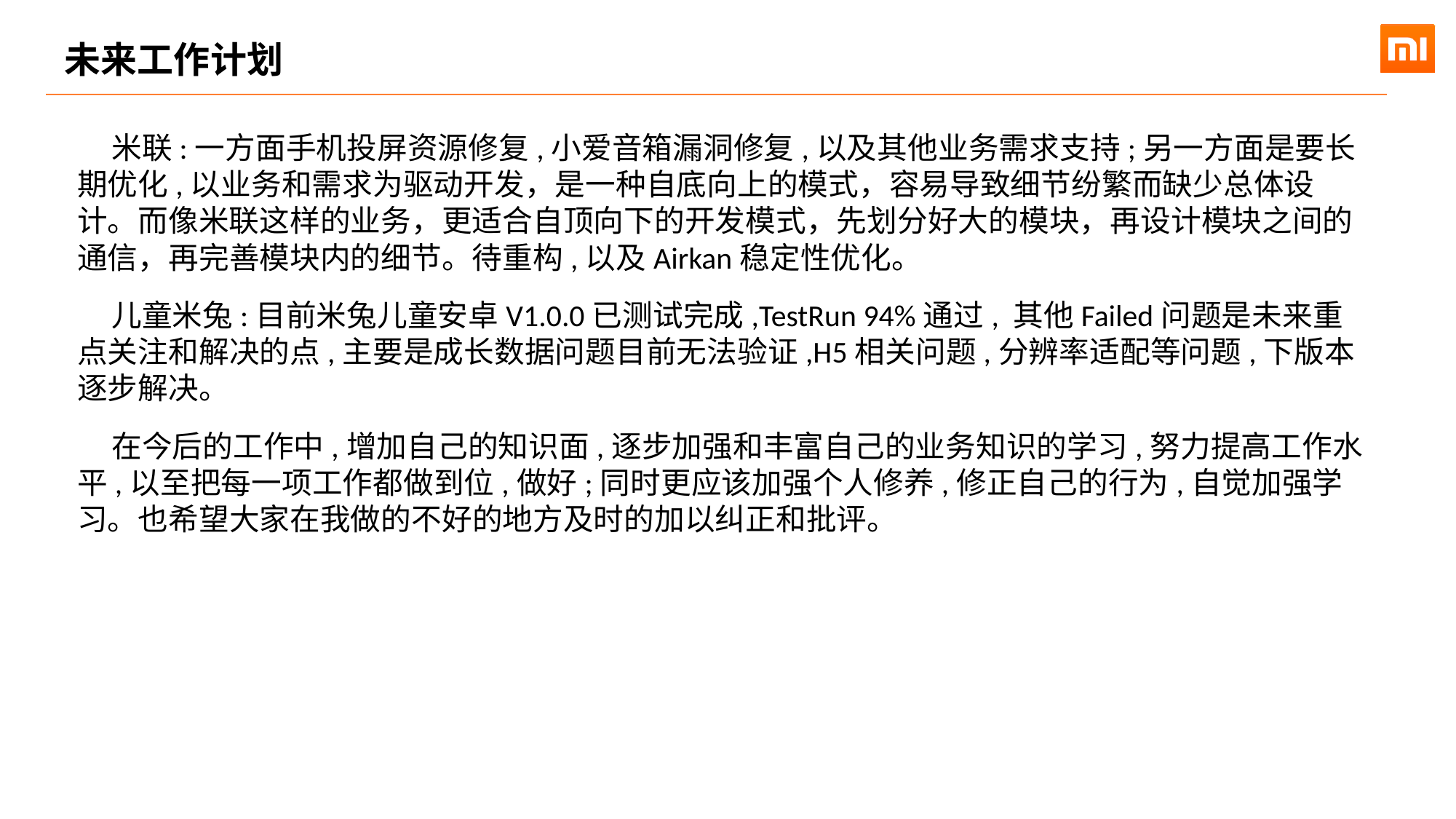

未来工作计划
    米联:一方面手机投屏资源修复,小爱音箱漏洞修复,以及其他业务需求支持;另一方面是要长期优化,以业务和需求为驱动开发，是一种自底向上的模式，容易导致细节纷繁而缺少总体设计。而像米联这样的业务，更适合自顶向下的开发模式，先划分好大的模块，再设计模块之间的通信，再完善模块内的细节。待重构,以及Airkan稳定性优化。
    儿童米兔:目前米兔儿童安卓V1.0.0已测试完成,TestRun 94%通过, 其他Failed问题是未来重点关注和解决的点,主要是成长数据问题目前无法验证,H5相关问题,分辨率适配等问题,下版本逐步解决。
    在今后的工作中,增加自己的知识面,逐步加强和丰富自己的业务知识的学习,努力提高工作水平,以至把每一项工作都做到位,做好;同时更应该加强个人修养,修正自己的行为,自觉加强学习。也希望大家在我做的不好的地方及时的加以纠正和批评。